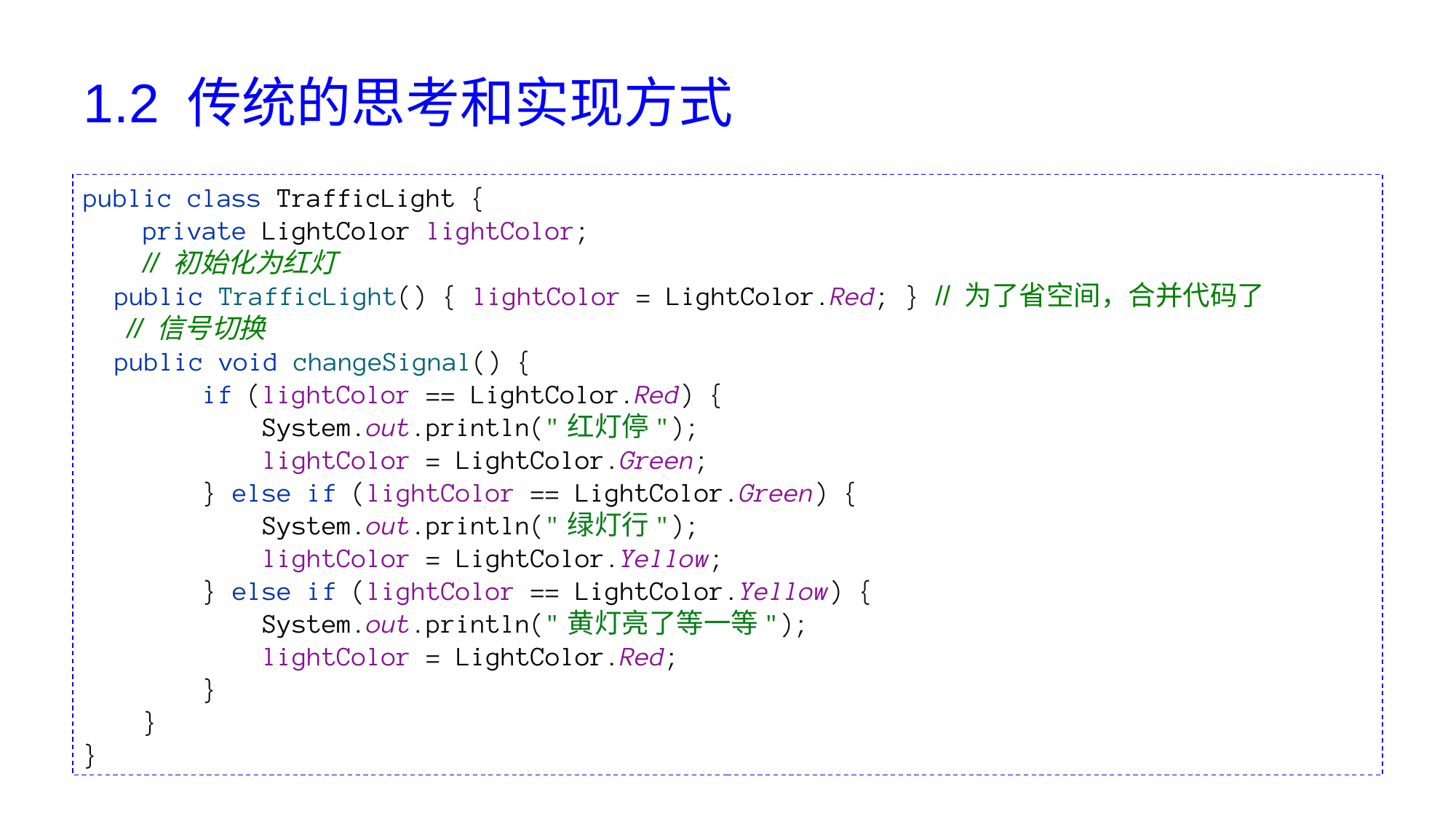

# 1.2 传统的思考和实现方式
public class TrafficLight {
    private LightColor lightColor;
    // 初始化为红灯
    public TrafficLight() { lightColor = LightColor.Red; } // 为了省空间，合并代码了
      // 信号切换
    public void changeSignal() {
        if (lightColor == LightColor.Red) {
            System.out.println("红灯停");
            lightColor = LightColor.Green;
        } else if (lightColor == LightColor.Green) {
            System.out.println("绿灯行");
            lightColor = LightColor.Yellow;
        } else if (lightColor == LightColor.Yellow) {
            System.out.println("黄灯亮了等一等");
            lightColor = LightColor.Red;
        }
    }
}
6